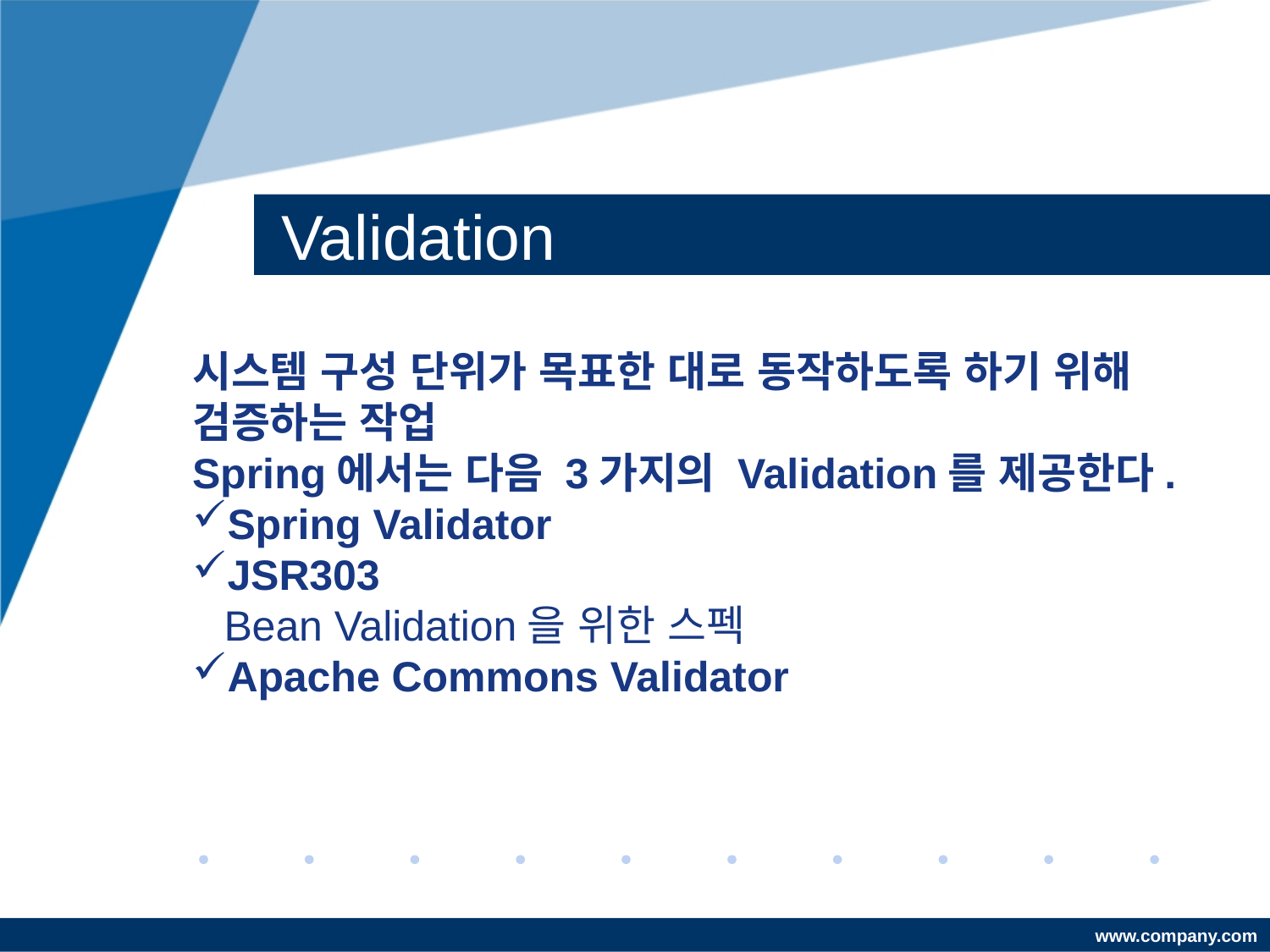

# Validation
시스템 구성 단위가 목표한 대로 동작하도록 하기 위해 검증하는 작업
Spring에서는 다음 3가지의 Validation를 제공한다.
Spring Validator
JSR303
	Bean Validation을 위한 스펙
Apache Commons Validator